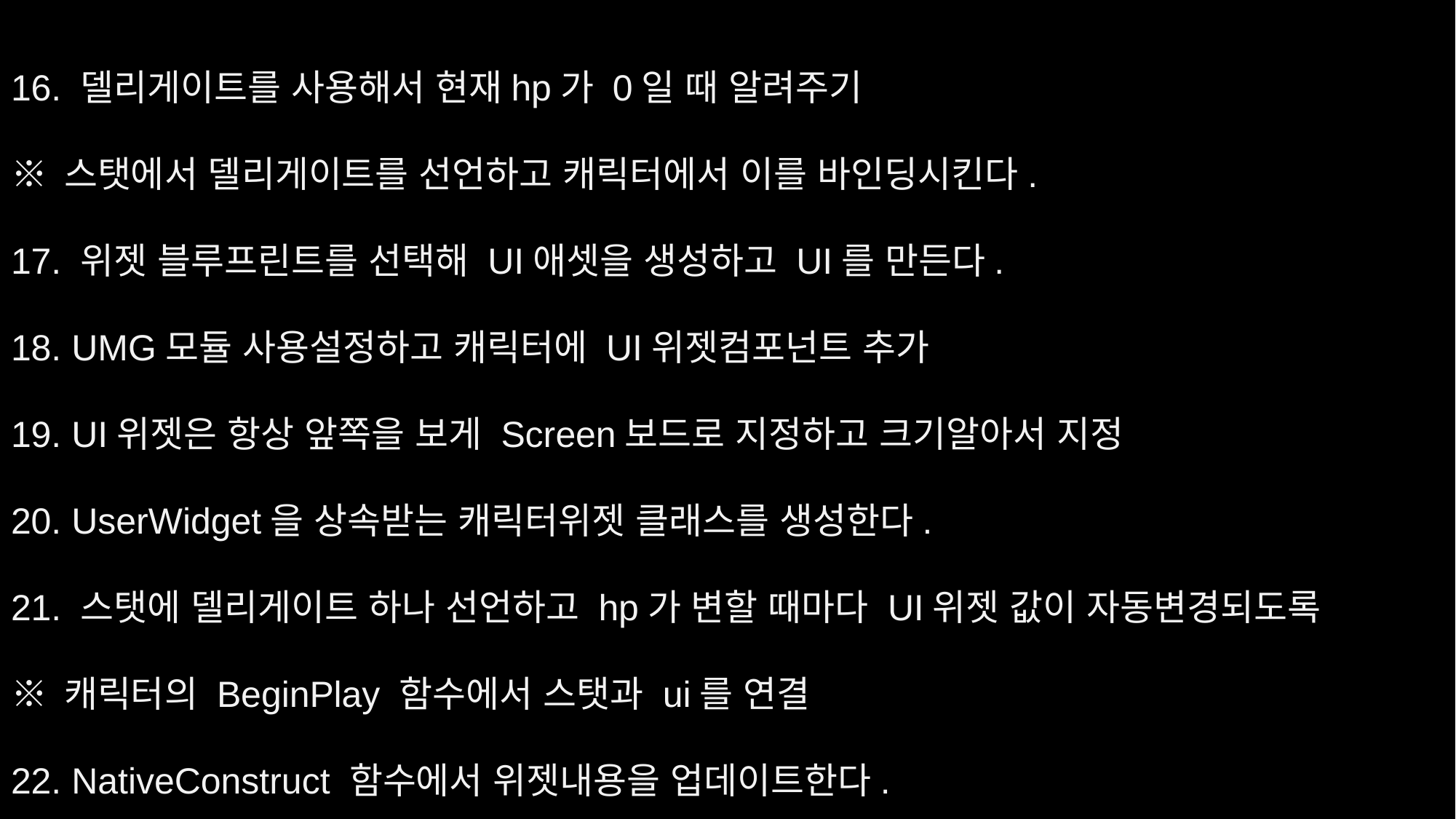

# 16. 델리게이트를 사용해서 현재hp가 0일 때 알려주기
※ 스탯에서 델리게이트를 선언하고 캐릭터에서 이를 바인딩시킨다.
17. 위젯 블루프린트를 선택해 UI애셋을 생성하고 UI를 만든다.
18. UMG모듈 사용설정하고 캐릭터에 UI위젯컴포넌트 추가
19. UI위젯은 항상 앞쪽을 보게 Screen보드로 지정하고 크기알아서 지정
20. UserWidget을 상속받는 캐릭터위젯 클래스를 생성한다.
21. 스탯에 델리게이트 하나 선언하고 hp가 변할 때마다 UI위젯 값이 자동변경되도록
※ 캐릭터의 BeginPlay 함수에서 스탯과 ui를 연결
22. NativeConstruct 함수에서 위젯내용을 업데이트한다.